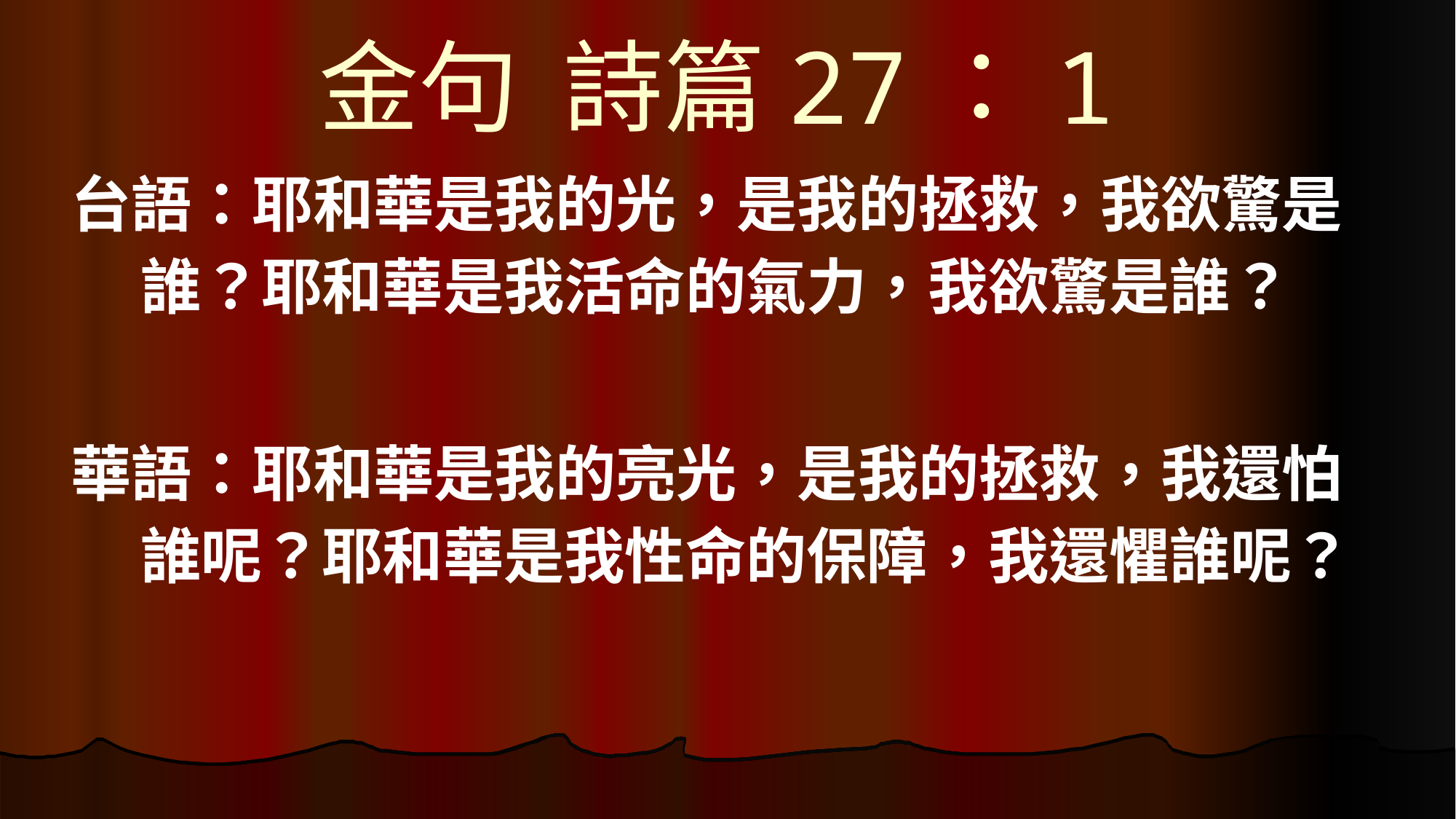

# 金句  詩篇27：1

台語：耶和華是我的光，是我的拯救，我欲驚是
    誰？耶和華是我活命的氣力，我欲驚是誰？

華語：耶和華是我的亮光，是我的拯救，我還怕
    誰呢？耶和華是我性命的保障，我還懼誰呢？